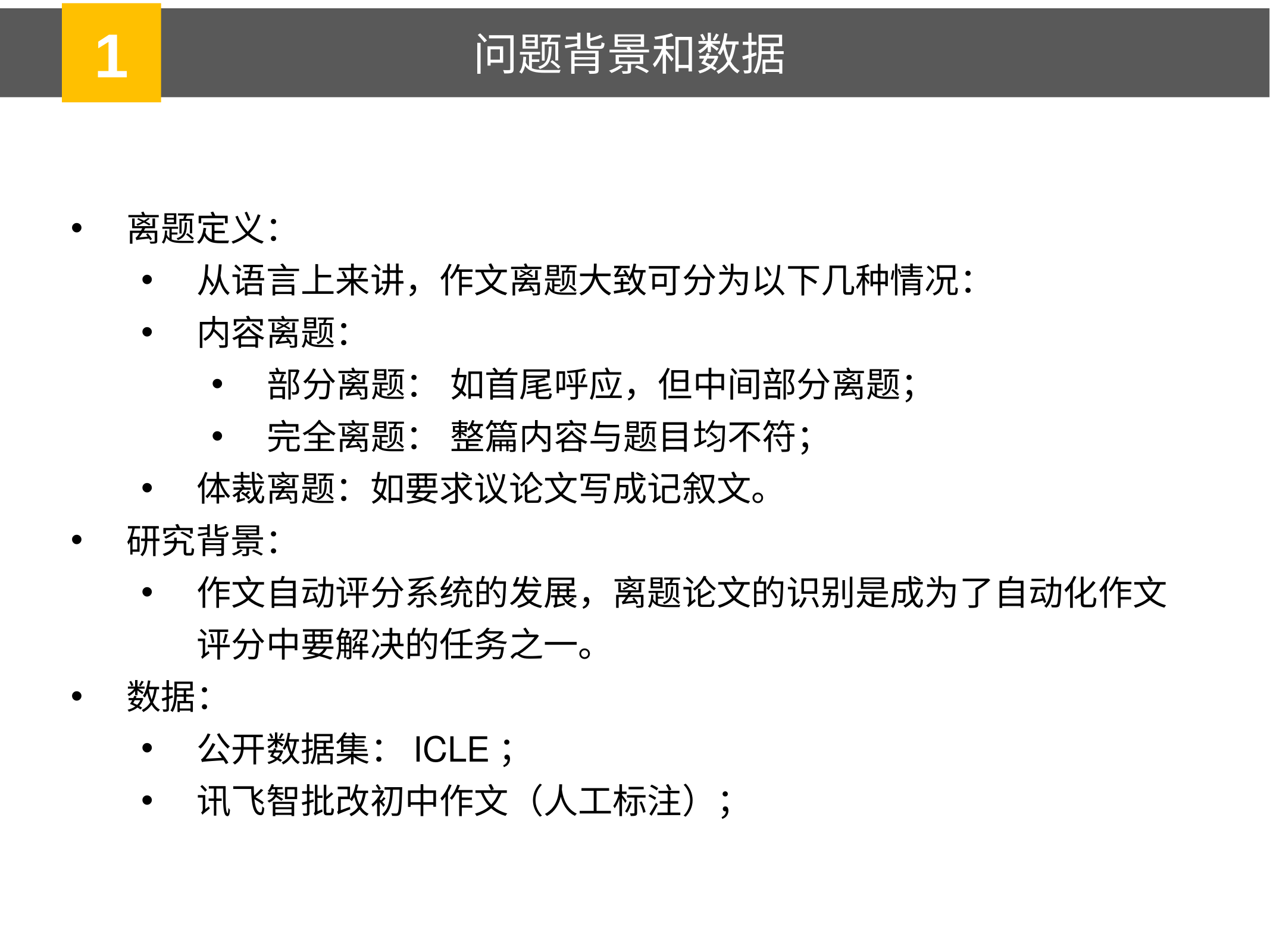

1

问题背景和数据
离题定义：
从语言上来讲，作文离题大致可分为以下几种情况：
内容离题：
部分离题： 如首尾呼应，但中间部分离题；
完全离题： 整篇内容与题目均不符；
体裁离题：如要求议论文写成记叙文。
研究背景：
作文自动评分系统的发展，离题论文的识别是成为了自动化作文评分中要解决的任务之一。
数据：
公开数据集：ICLE；
讯飞智批改初中作文（人工标注）；